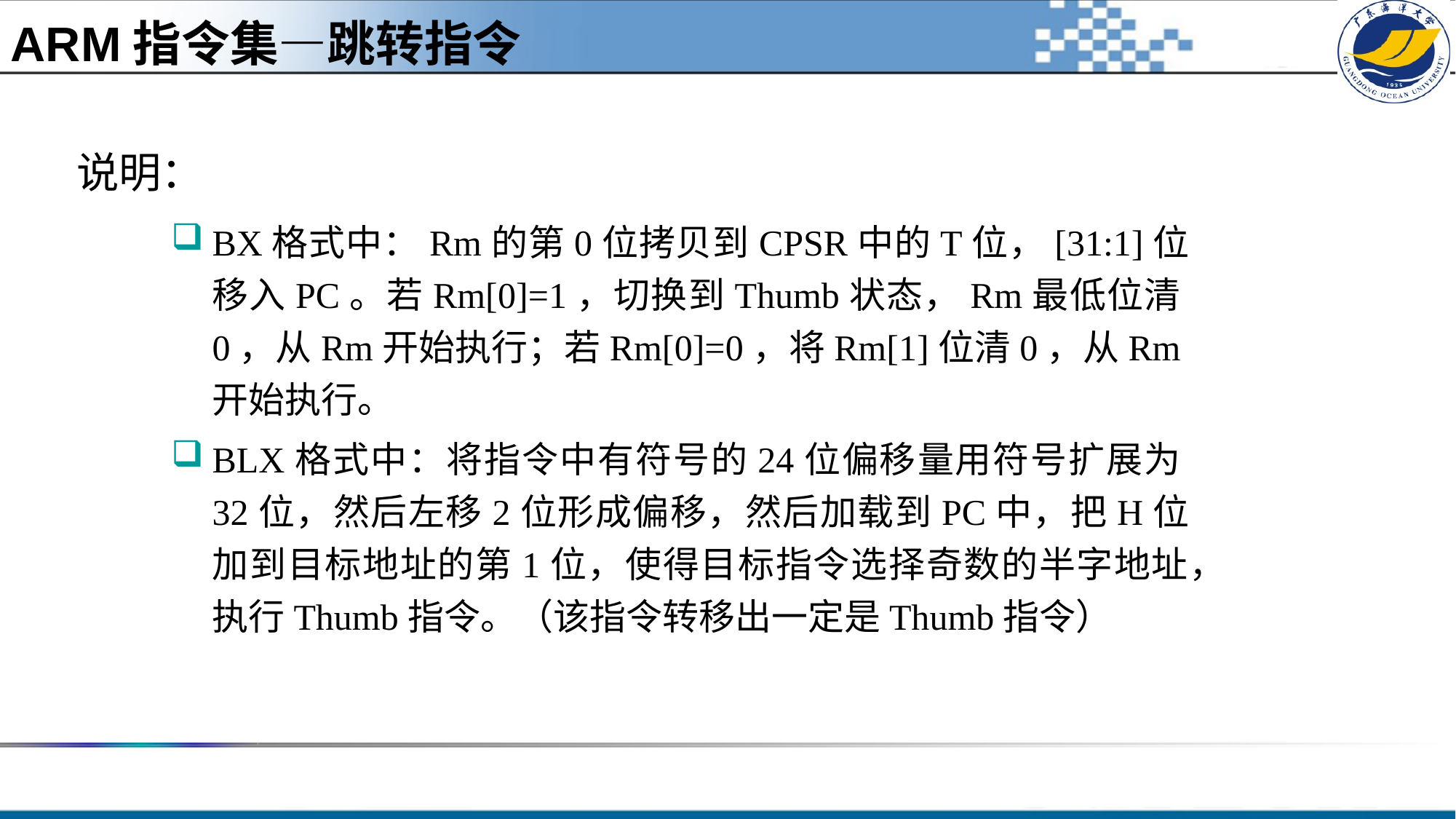

ARM指令集—跳转指令
说明：
BX格式中：Rm的第0位拷贝到CPSR中的T位，[31:1]位移入PC。若Rm[0]=1，切换到Thumb状态，Rm最低位清0，从Rm开始执行；若Rm[0]=0，将Rm[1]位清0，从Rm开始执行。
BLX格式中：将指令中有符号的24位偏移量用符号扩展为32位，然后左移2位形成偏移，然后加载到PC中，把H位加到目标地址的第1位，使得目标指令选择奇数的半字地址，执行Thumb指令。（该指令转移出一定是Thumb指令）
87